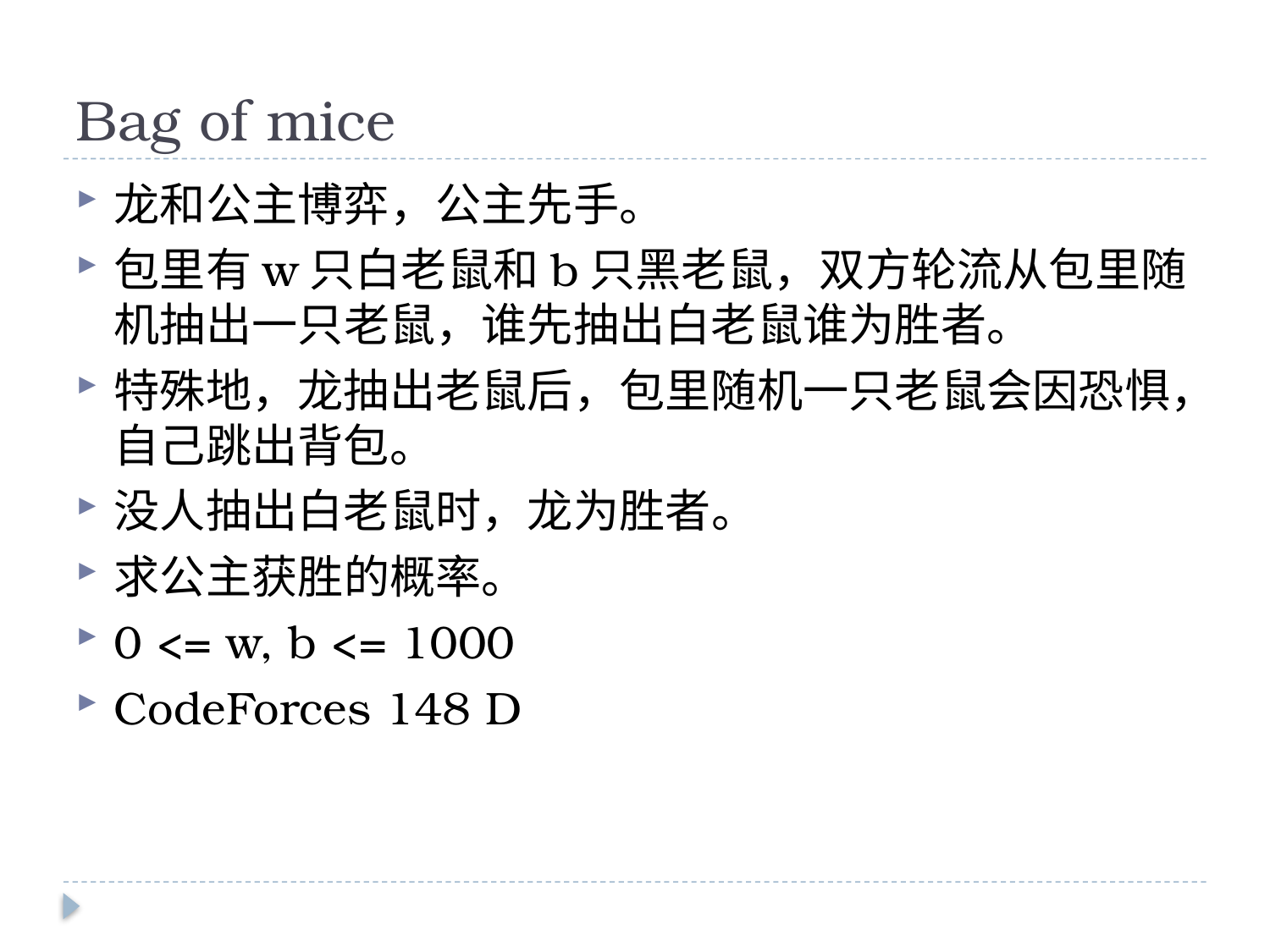

# Bag of mice
龙和公主博弈，公主先手。
包里有w只白老鼠和b只黑老鼠，双方轮流从包里随机抽出一只老鼠，谁先抽出白老鼠谁为胜者。
特殊地，龙抽出老鼠后，包里随机一只老鼠会因恐惧，自己跳出背包。
没人抽出白老鼠时，龙为胜者。
求公主获胜的概率。
0 <= w, b <= 1000
CodeForces 148 D